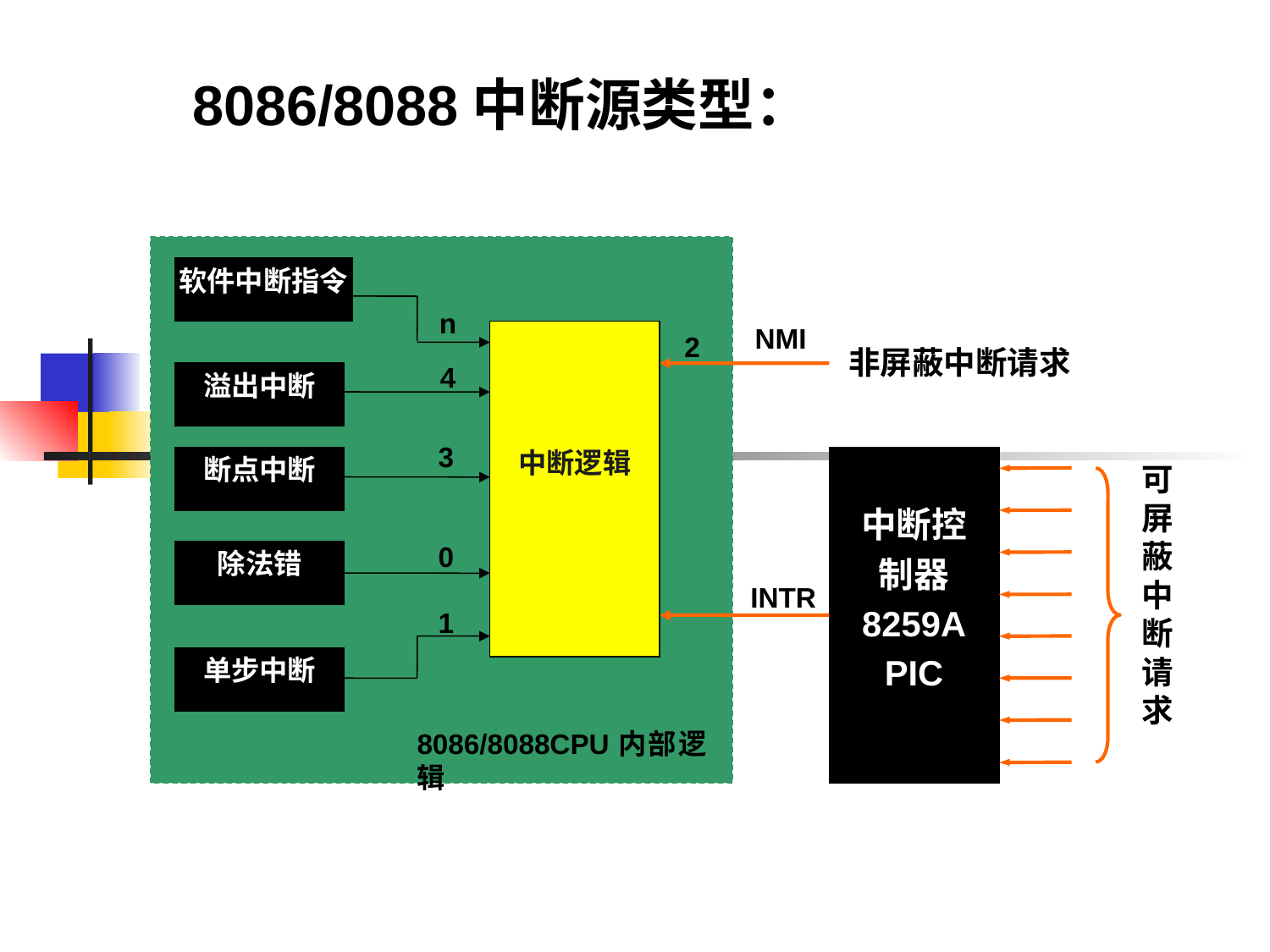

8086/8088中断源类型：

软件中断指令

n

中断逻辑
NMI
2

非屏蔽中断请求
溢出中断

4

3
断点中断

中断控
制器
8259A
PIC
可
屏
蔽
中
断
请
求

除法错
0

INTR

1

单步中断

8086/8088CPU内部逻辑